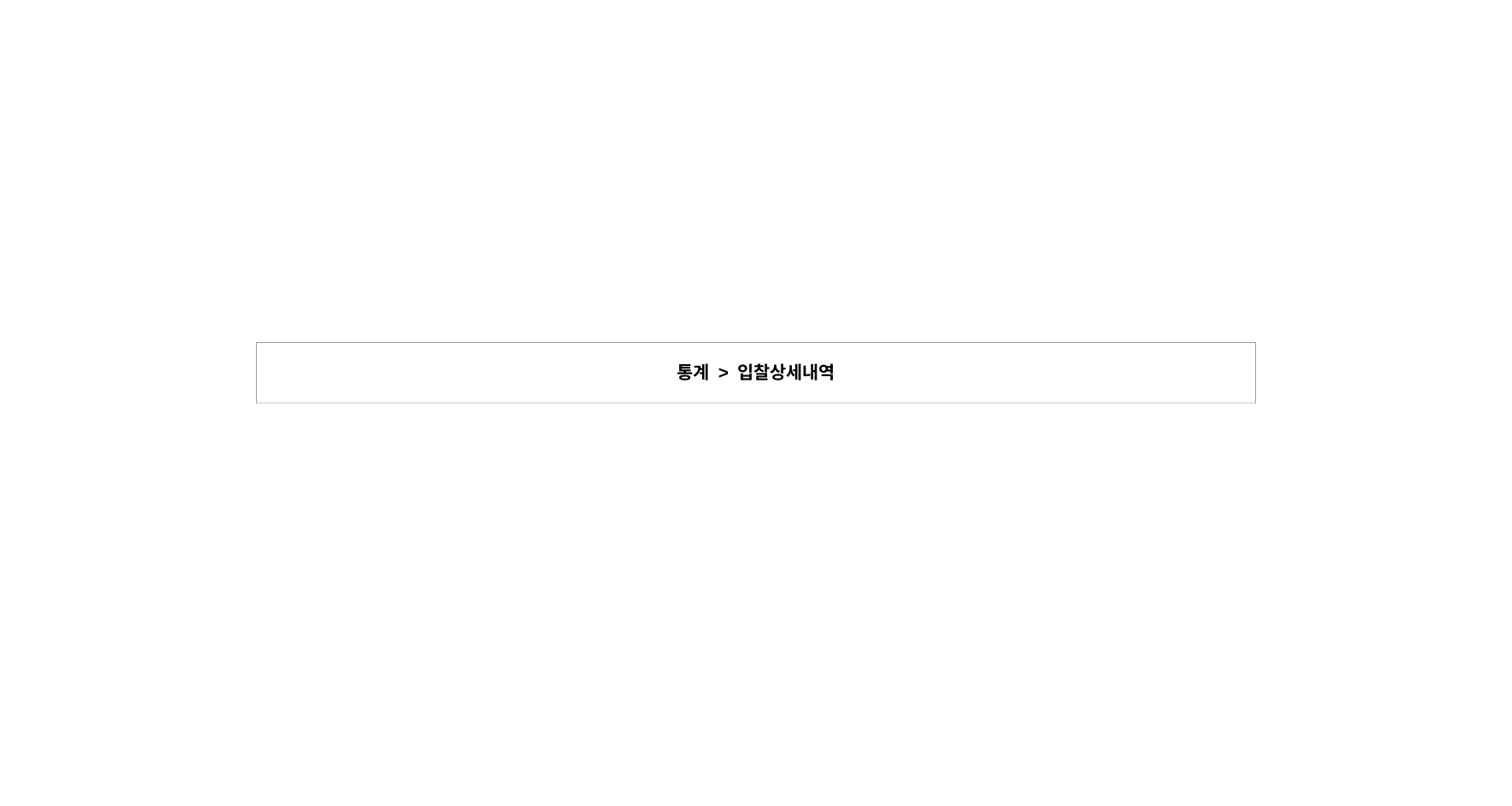

| 통계 > 입찰상세내역 |
| --- |